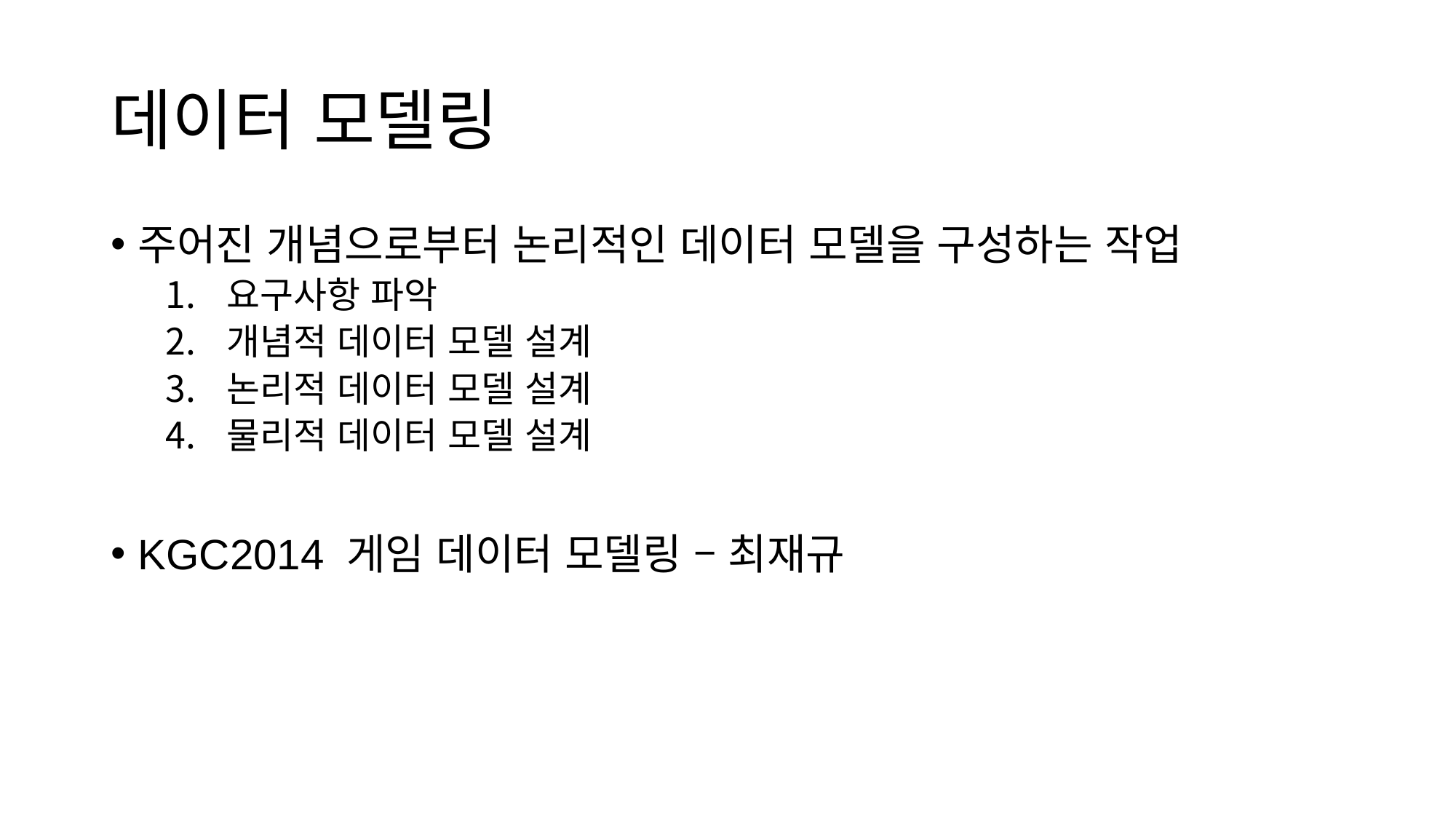

# 데이터 모델링
주어진 개념으로부터 논리적인 데이터 모델을 구성하는 작업
요구사항 파악
개념적 데이터 모델 설계
논리적 데이터 모델 설계
물리적 데이터 모델 설계

KGC2014 게임 데이터 모델링 – 최재규